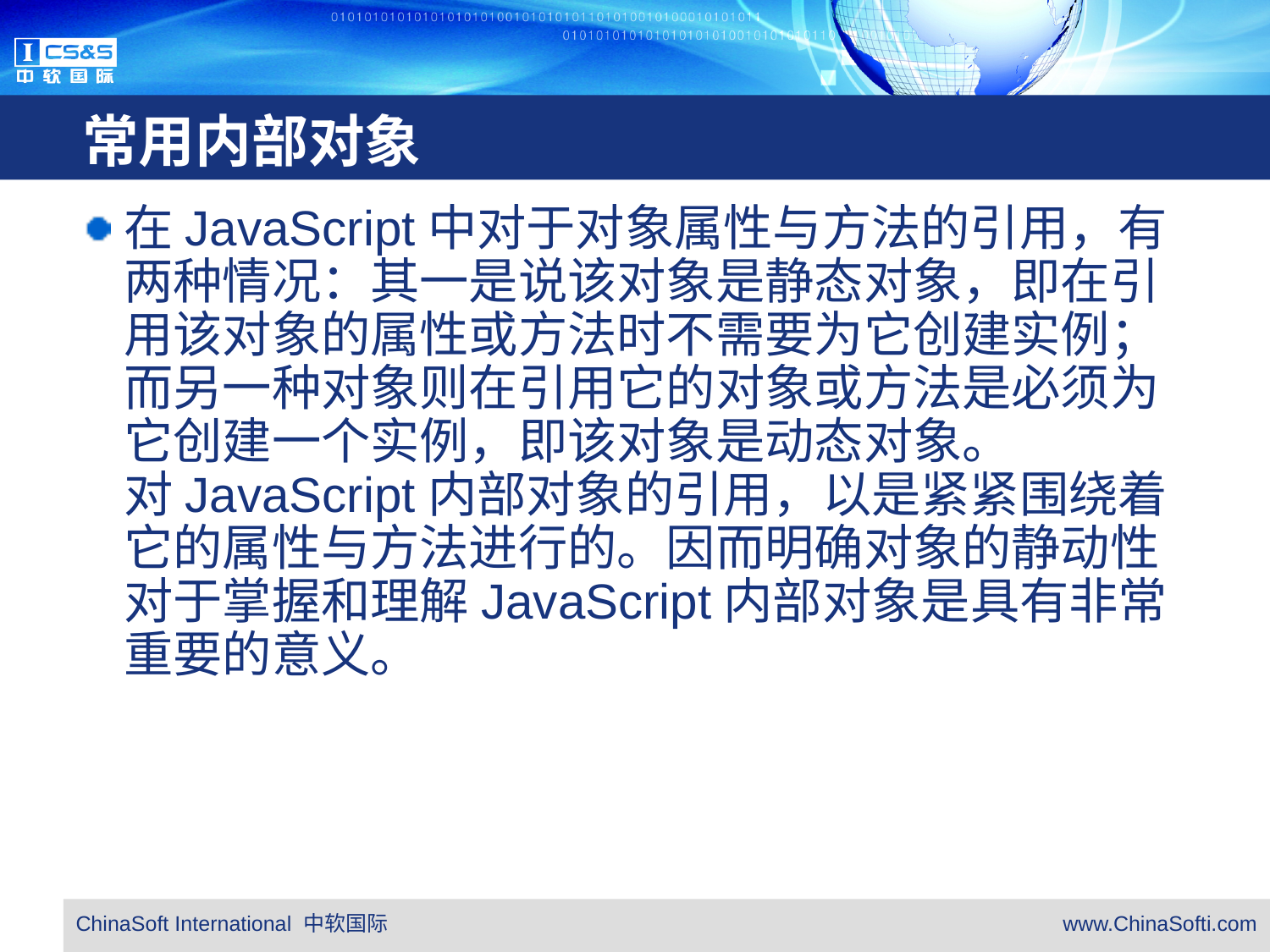

# 常用内部对象
在JavaScript中对于对象属性与方法的引用，有两种情况：其一是说该对象是静态对象，即在引用该对象的属性或方法时不需要为它创建实例；而另一种对象则在引用它的对象或方法是必须为它创建一个实例，即该对象是动态对象。
对JavaScript内部对象的引用，以是紧紧围绕着它的属性与方法进行的。因而明确对象的静动性对于掌握和理解JavaScript内部对象是具有非常重要的意义。